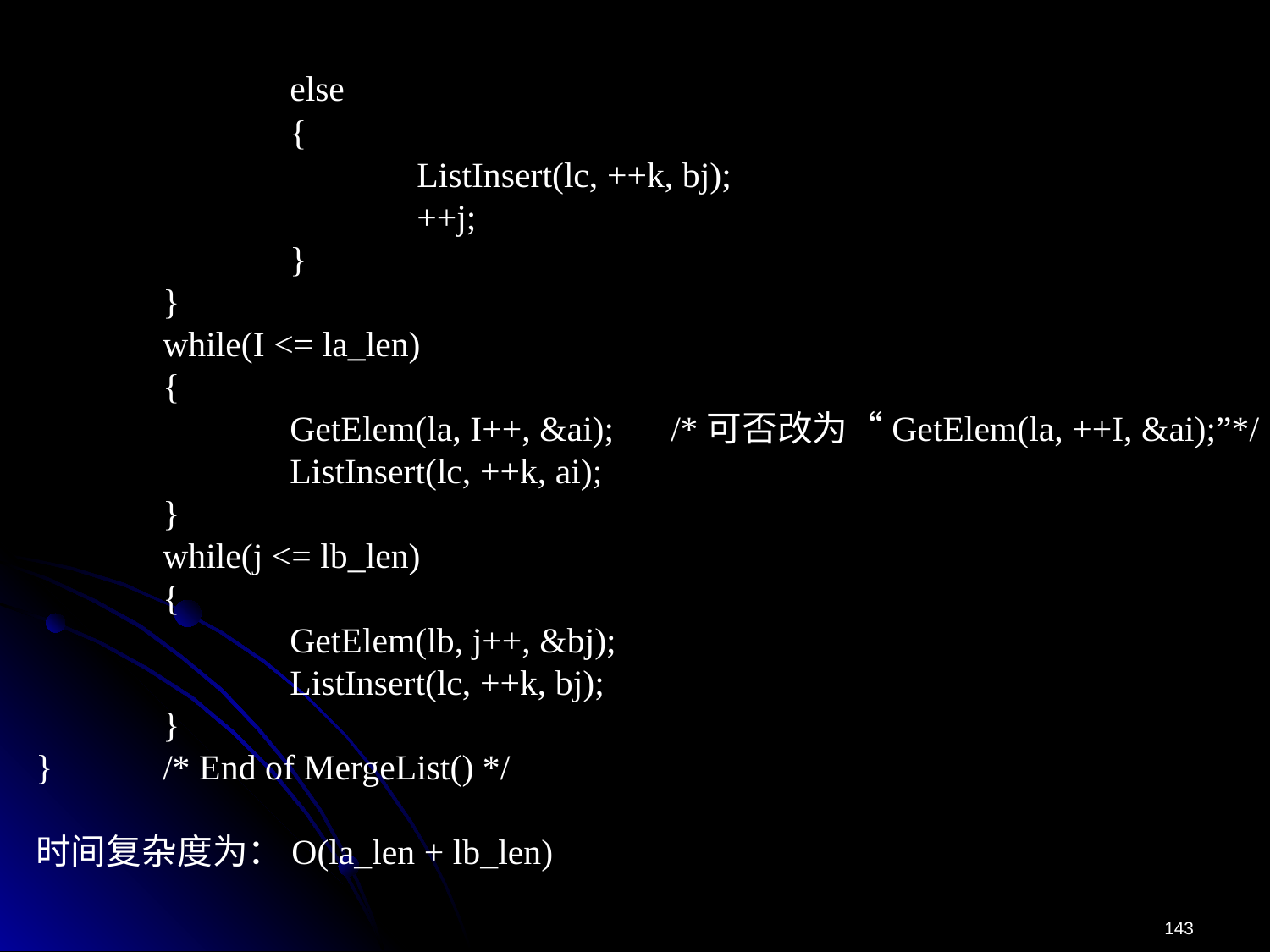

else
		{
			ListInsert(lc, ++k, bj);
			++j;
		}
	}
	while(I <= la_len)
	{
		GetElem(la, I++, &ai);	/*可否改为“GetElem(la, ++I, &ai);”*/
		ListInsert(lc, ++k, ai);
	}
	while(j <= lb_len)
	{
		GetElem(lb, j++, &bj);
		ListInsert(lc, ++k, bj);
	}
}	/* End of MergeList() */

时间复杂度为：O(la_len + lb_len)

143